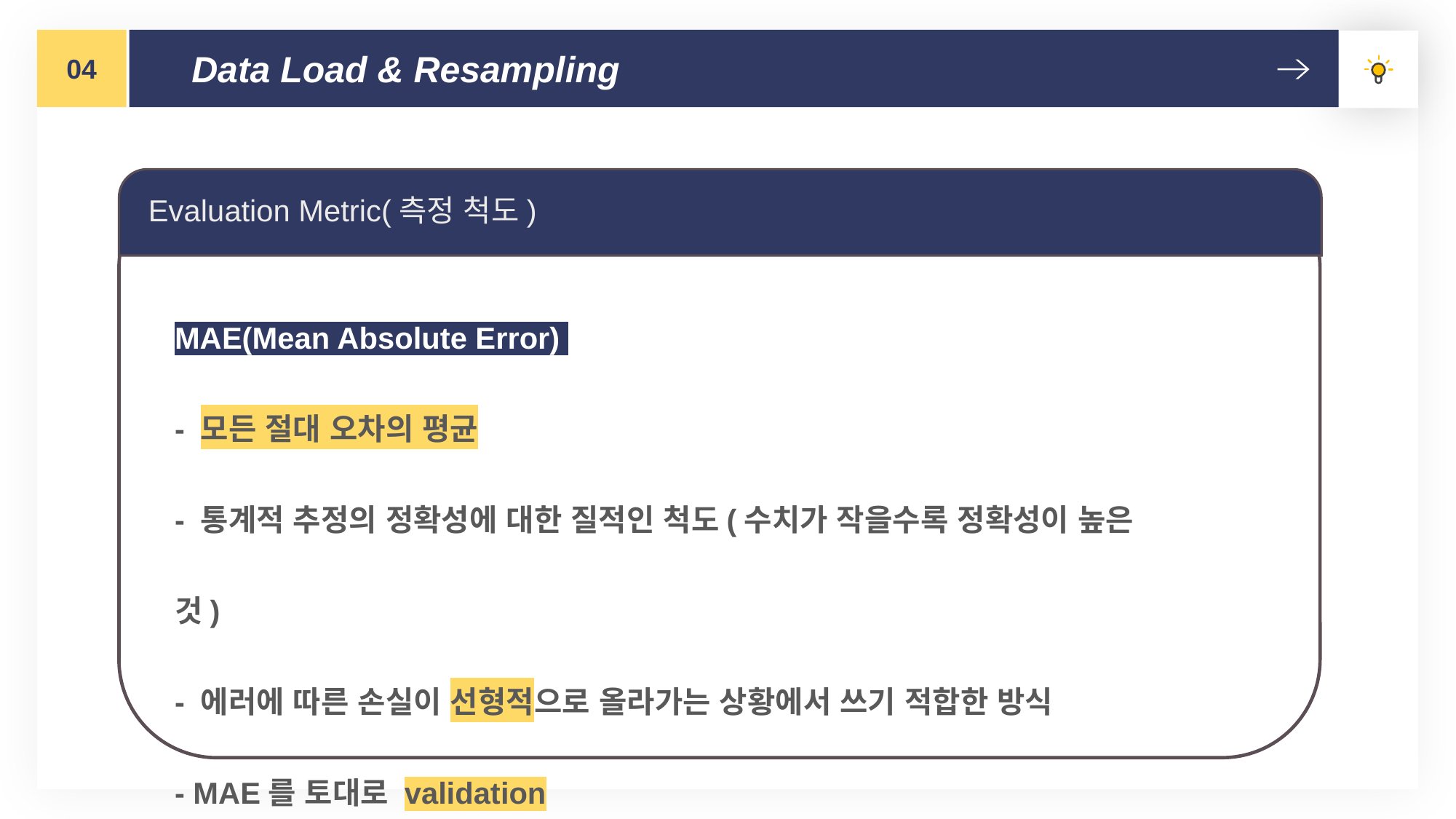

04
Data Load & Resampling

Evaluation Metric(측정 척도)
자료조사
MAE(Mean Absolute Error)
- 모든 절대 오차의 평균
- 통계적 추정의 정확성에 대한 질적인 척도(수치가 작을수록 정확성이 높은 것)
- 에러에 따른 손실이 선형적으로 올라가는 상황에서 쓰기 적합한 방식
- MAE를 토대로 validation
▶